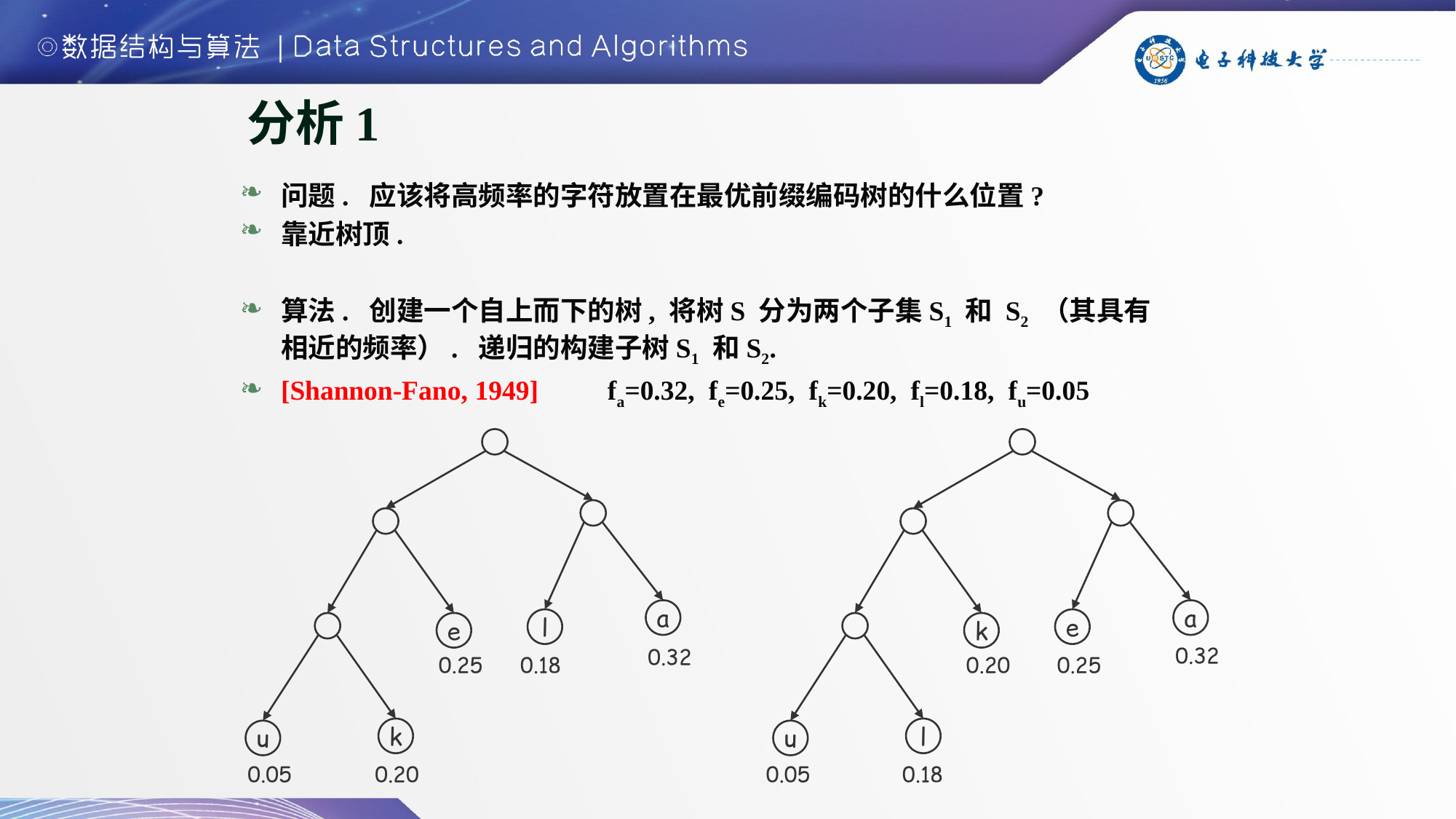

# 分析1
问题.  应该将高频率的字符放置在最优前缀编码树的什么位置?
靠近树顶.

算法.  创建一个自上而下的树, 将树S 分为两个子集S1 和 S2 （其具有相近的频率）.  递归的构建子树S1 和S2.
[Shannon-Fano, 1949]          fa=0.32,  fe=0.25,  fk=0.20,  fl=0.18,  fu=0.05

a
a
l
e

e

k
0.32
0.32
0.25
0.18
0.20
0.25
k
l
u
u
0.05
0.20
0.05
0.18